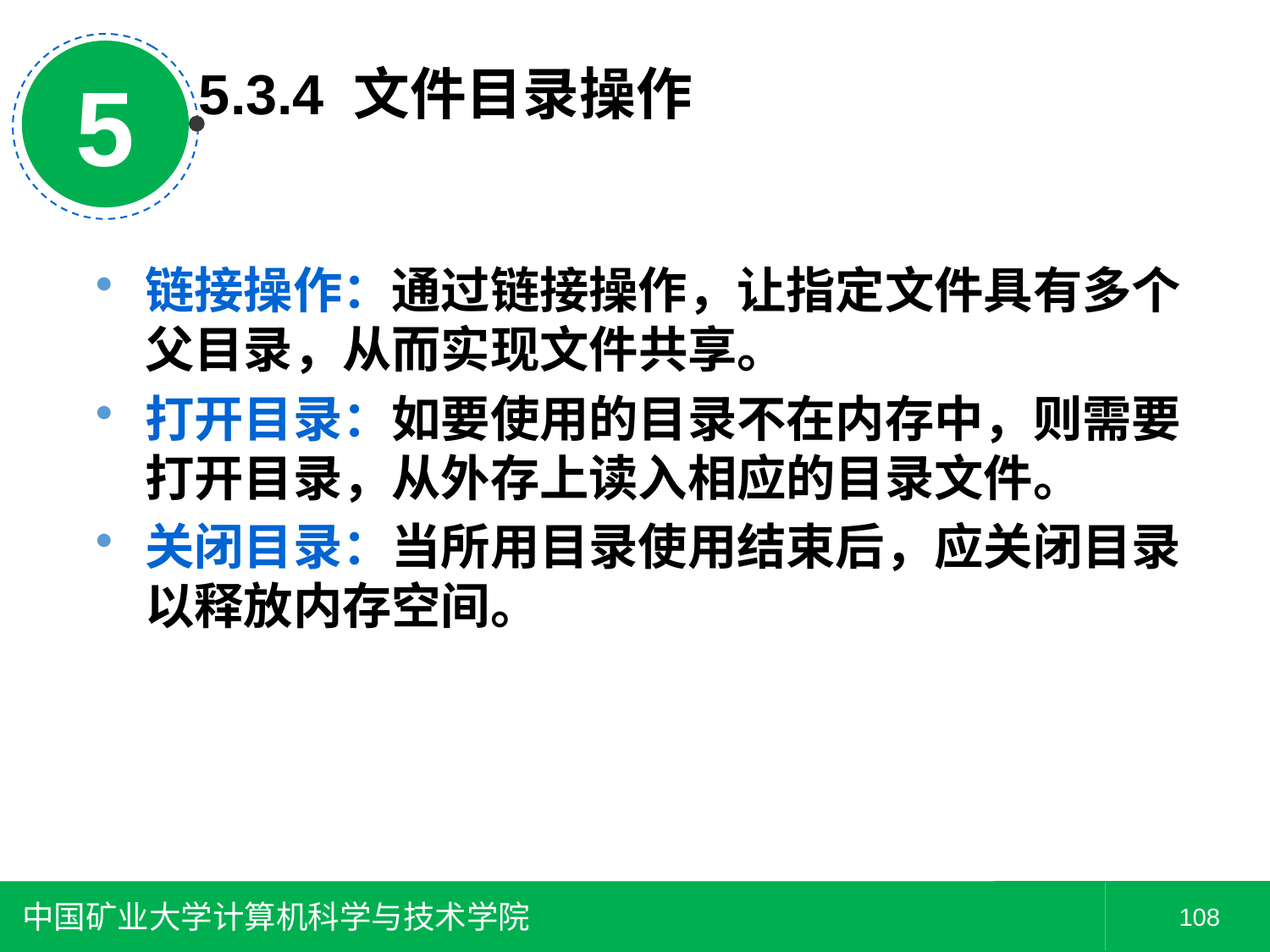

5
5.3.4 文件目录操作

链接操作：通过链接操作，让指定文件具有多个父目录，从而实现文件共享。
打开目录：如要使用的目录不在内存中，则需要打开目录，从外存上读入相应的目录文件。
关闭目录：当所用目录使用结束后，应关闭目录以释放内存空间。